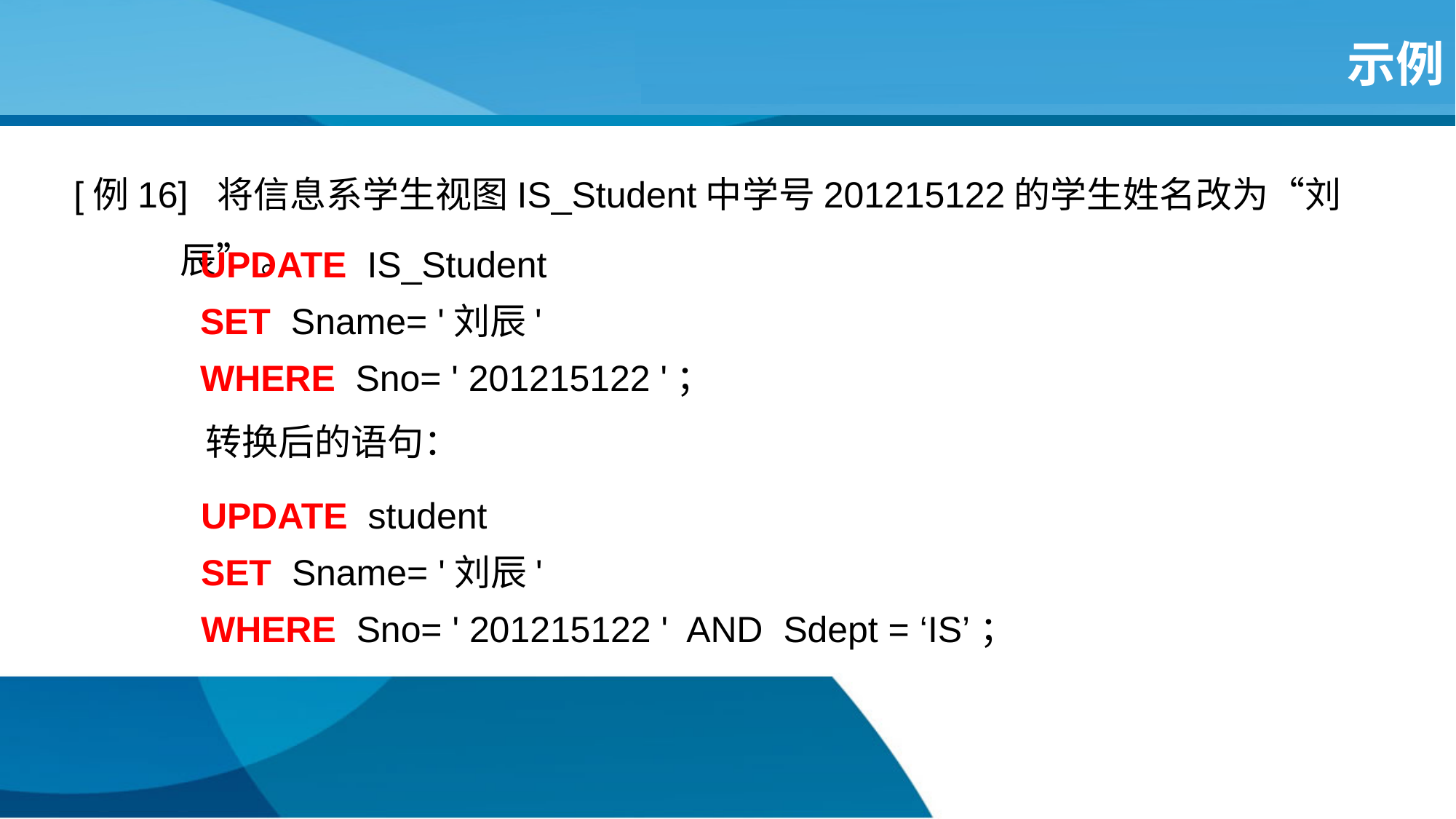

# 示例
[例16]  将信息系学生视图IS_Student中学号201215122的学生姓名改为“刘辰” 。
UPDATE  IS_Student
SET  Sname= '刘辰'
WHERE  Sno= ' 201215122 '；
转换后的语句：
UPDATE  student
SET  Sname= '刘辰'
WHERE  Sno= ' 201215122 '  AND  Sdept = ‘IS’；